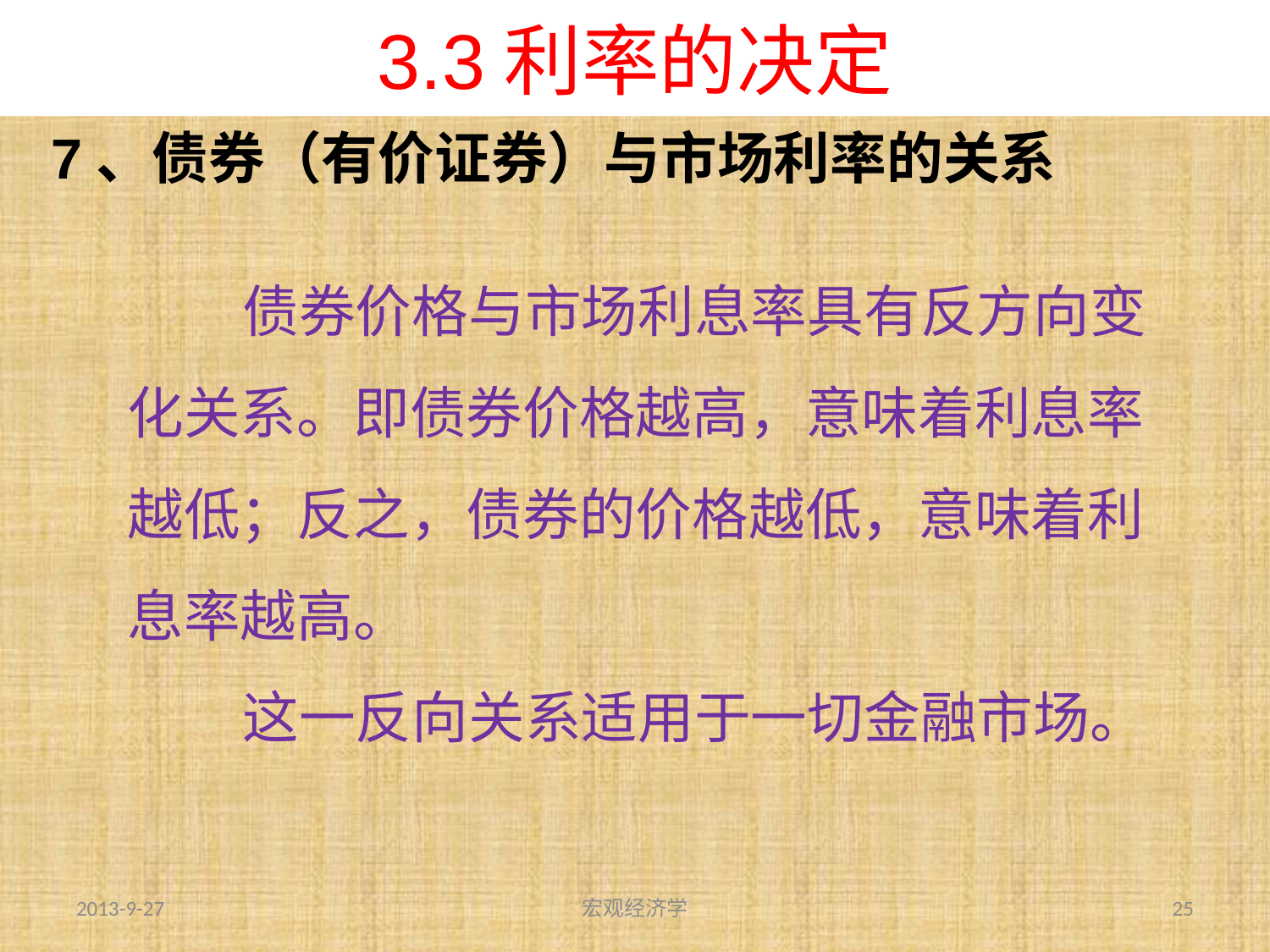

# 3.3利率的决定
7、债券（有价证券）与市场利率的关系

        债券价格与市场利息率具有反方向变化关系。即债券价格越高，意味着利息率越低；反之，债券的价格越低，意味着利息率越高。
        这一反向关系适用于一切金融市场。
2013-9-27
宏观经济学
25